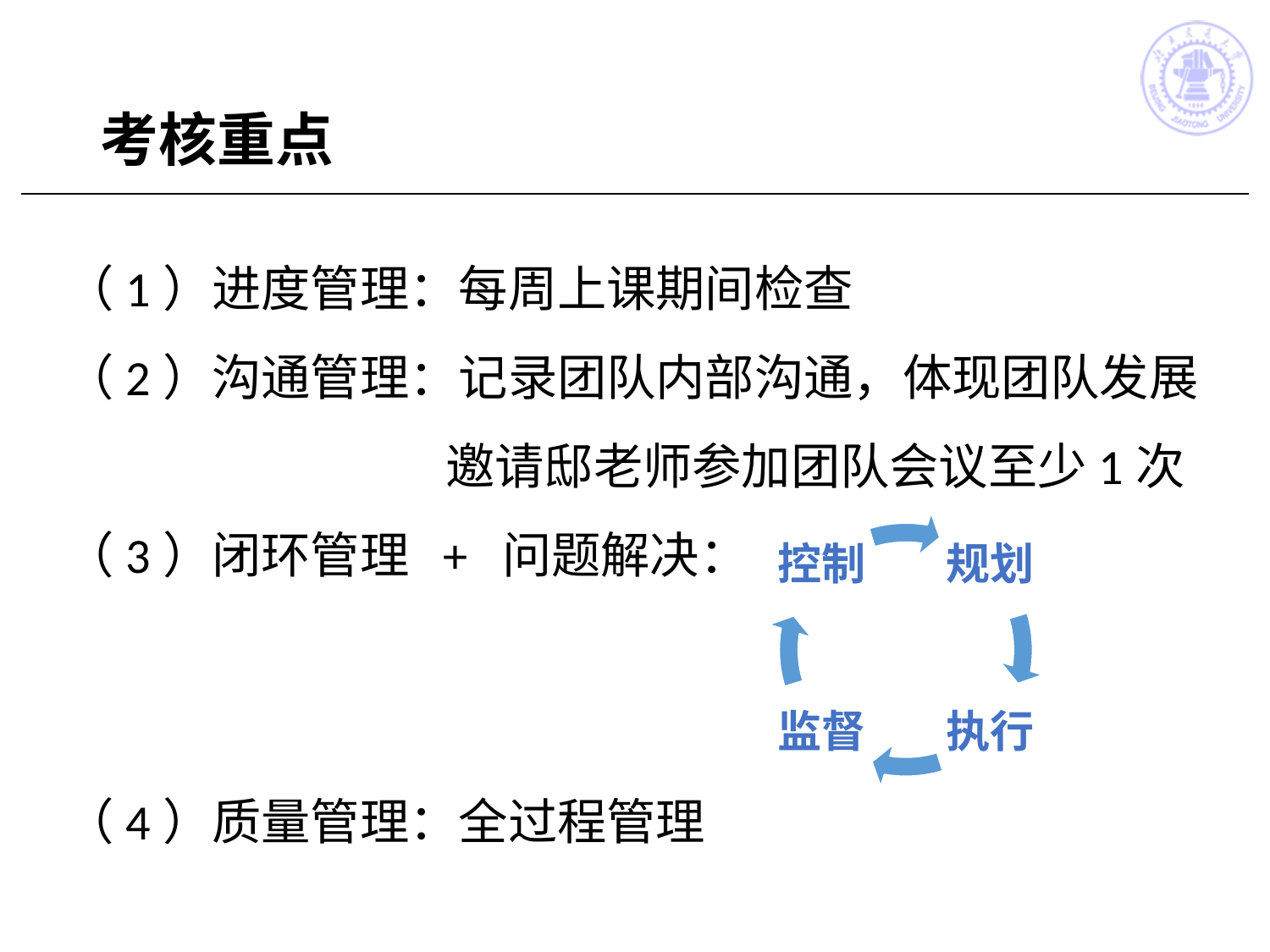

# 考核重点
（1）进度管理：每周上课期间检查
（2）沟通管理：记录团队内部沟通，体现团队发展
			邀请邸老师参加团队会议至少1次
（3）闭环管理  +  问题解决：

（4）质量管理：全过程管理
规划
执行
监督
控制